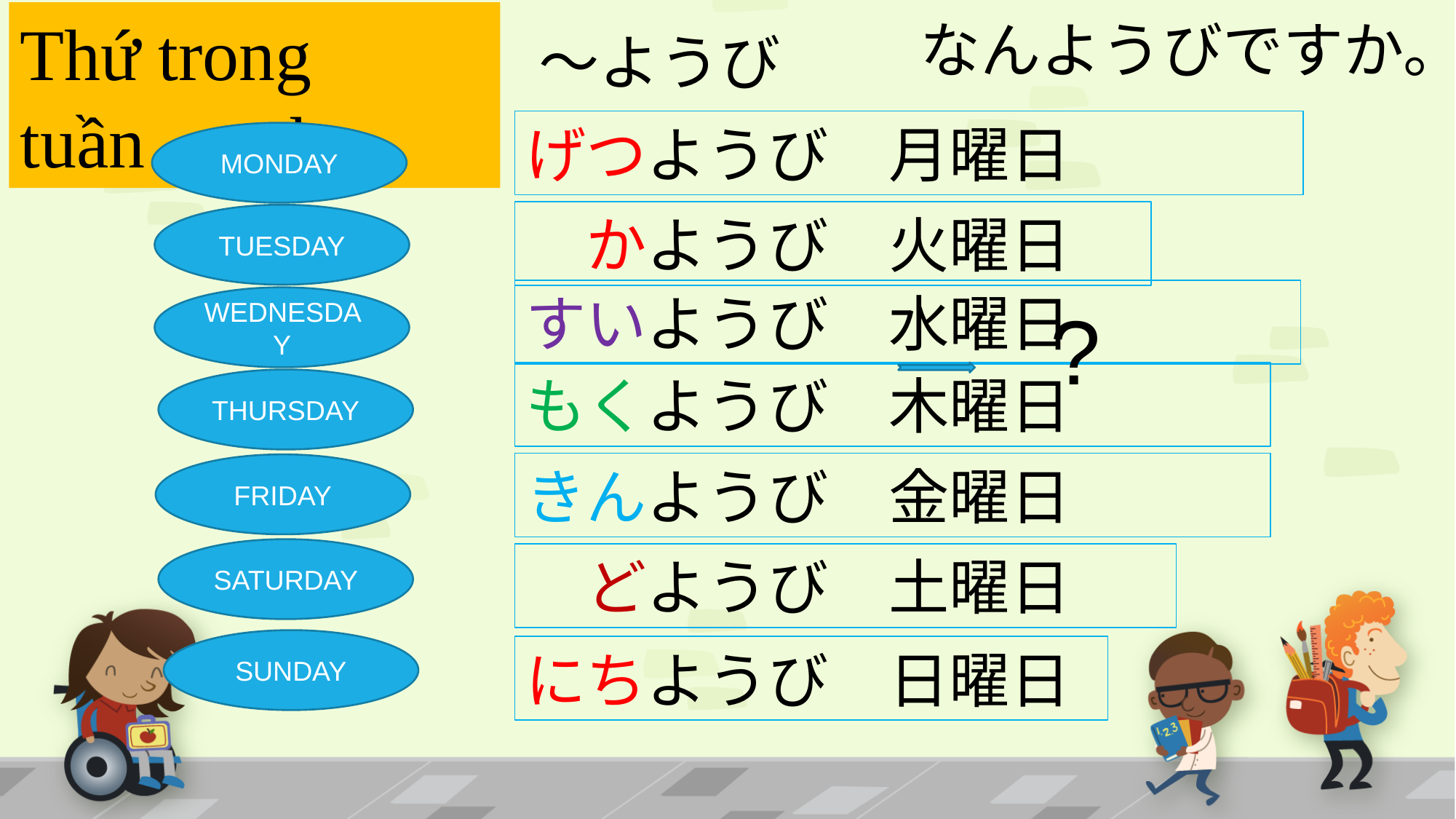

Thứ trong tuần　ok
なんようびですか。
～ようび
げつようび　月曜日
MONDAY
　かようび　火曜日
TUESDAY
すいようび　水曜日
WEDNESDAY
?

もくようび　木曜日
THURSDAY
きんようび　金曜日
FRIDAY
SATURDAY
　どようび　土曜日
SUNDAY
にちようび　日曜日